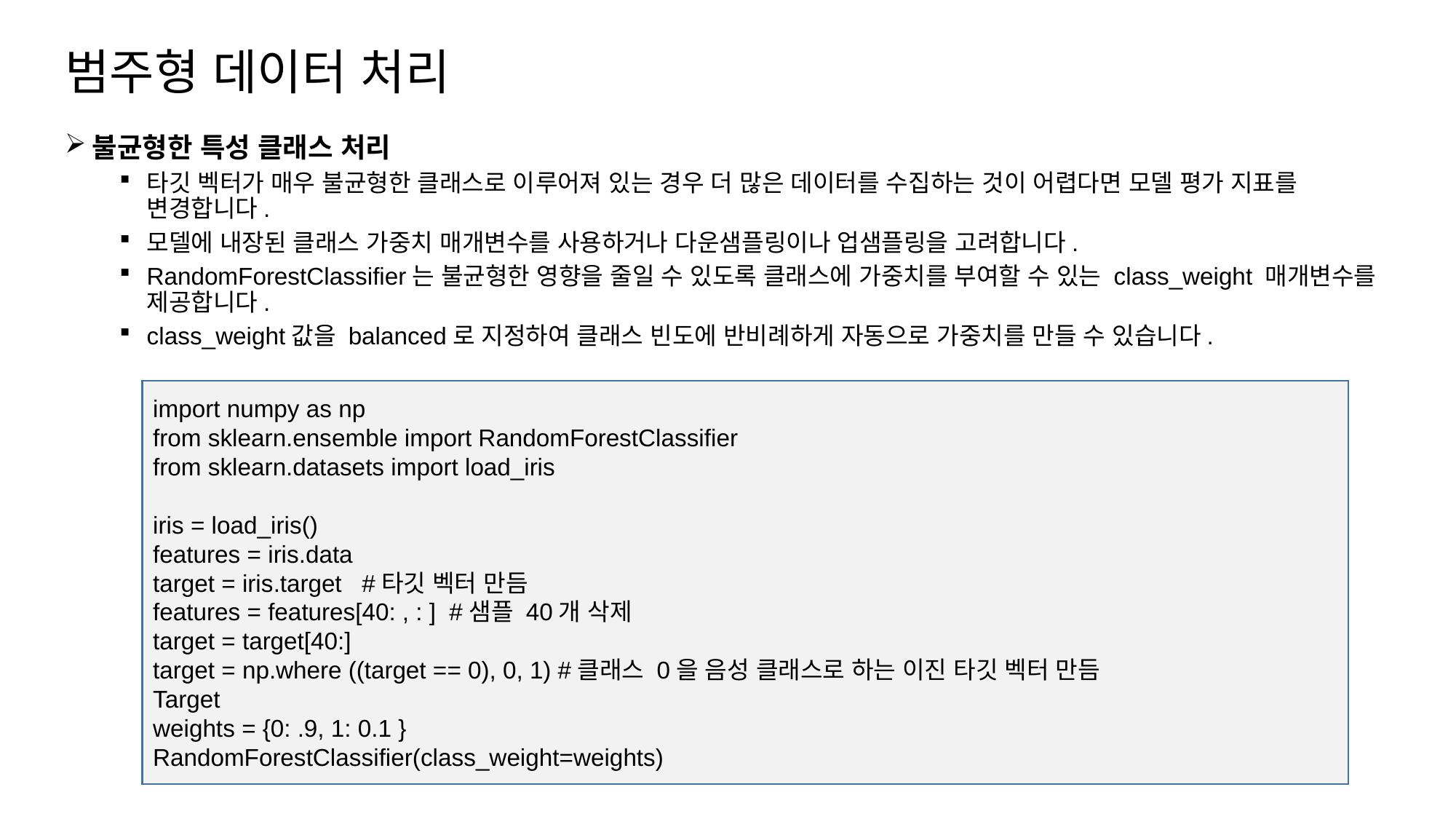

# 범주형 데이터 처리
불균형한 특성 클래스 처리
타깃 벡터가 매우 불균형한 클래스로 이루어져 있는 경우 더 많은 데이터를 수집하는 것이 어렵다면 모델 평가 지표를 변경합니다.
모델에 내장된 클래스 가중치 매개변수를 사용하거나 다운샘플링이나 업샘플링을 고려합니다.
RandomForestClassifier는 불균형한 영향을 줄일 수 있도록 클래스에 가중치를 부여할 수 있는 class_weight 매개변수를 제공합니다.
class_weight값을 balanced로 지정하여 클래스 빈도에 반비례하게 자동으로 가중치를 만들 수 있습니다.

import numpy as np
from sklearn.ensemble import RandomForestClassifier
from sklearn.datasets import load_iris

iris = load_iris()
features = iris.data
target = iris.target   #타깃 벡터 만듬
features = features[40: , : ]  #샘플 40개 삭제
target = target[40:]
target = np.where ((target == 0), 0, 1) #클래스 0을 음성 클래스로 하는 이진 타깃 벡터 만듬
Target
weights = {0: .9, 1: 0.1 }
RandomForestClassifier(class_weight=weights)